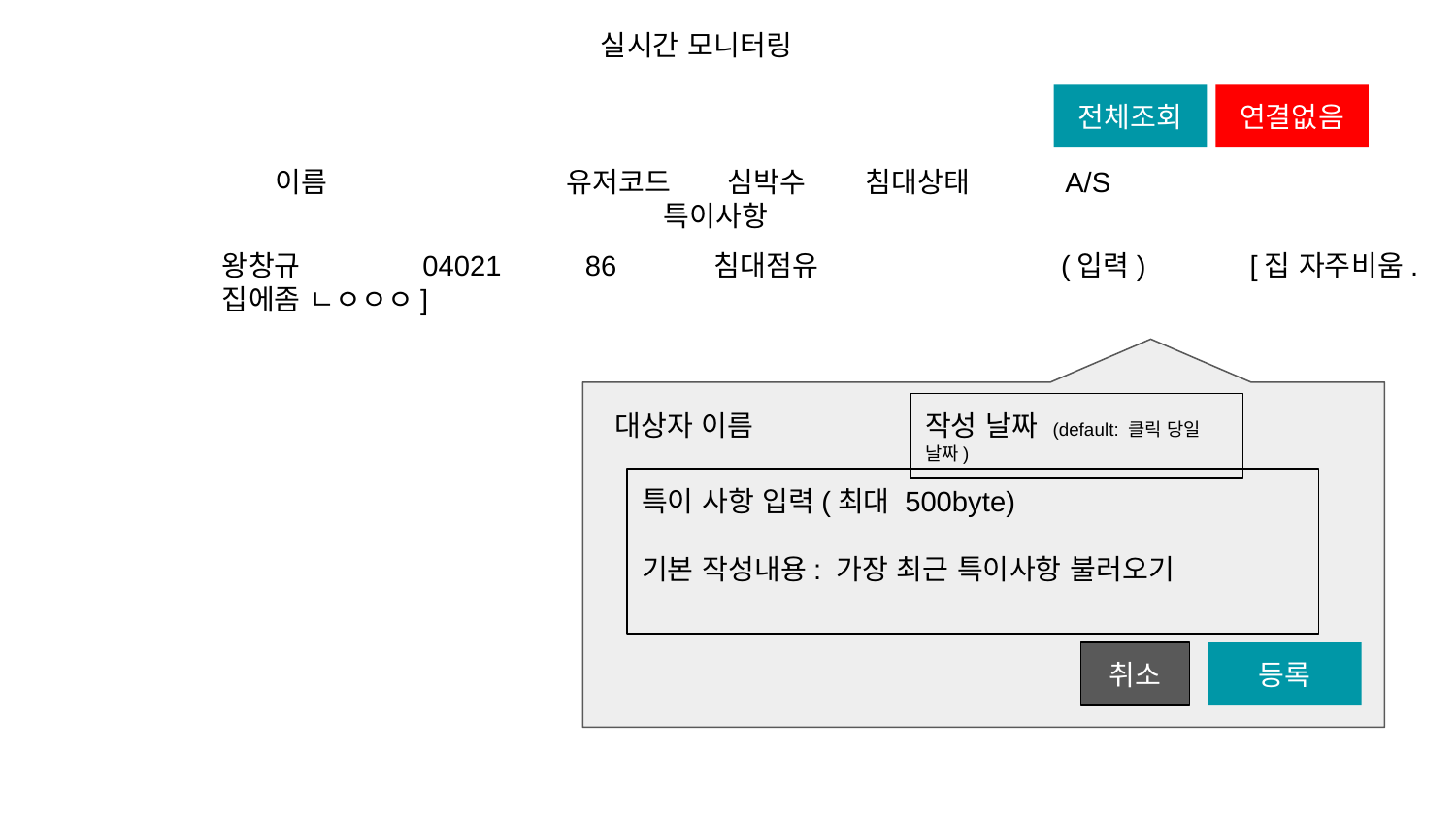

실시간 모니터링
전체조회
연결없음
이름  		유저코드	  심박수 	 침대상태           A/S   	  특이사항
왕창규	      04021	         86	      침대점유	             (입력)             [집 자주비움. 집에좀 ㄴㅇㅇㅇ]

대상자 이름
작성 날짜 (default: 클릭 당일 날짜)
특이 사항 입력(최대 500byte)

기본 작성내용: 가장 최근 특이사항 불러오기

취소
등록